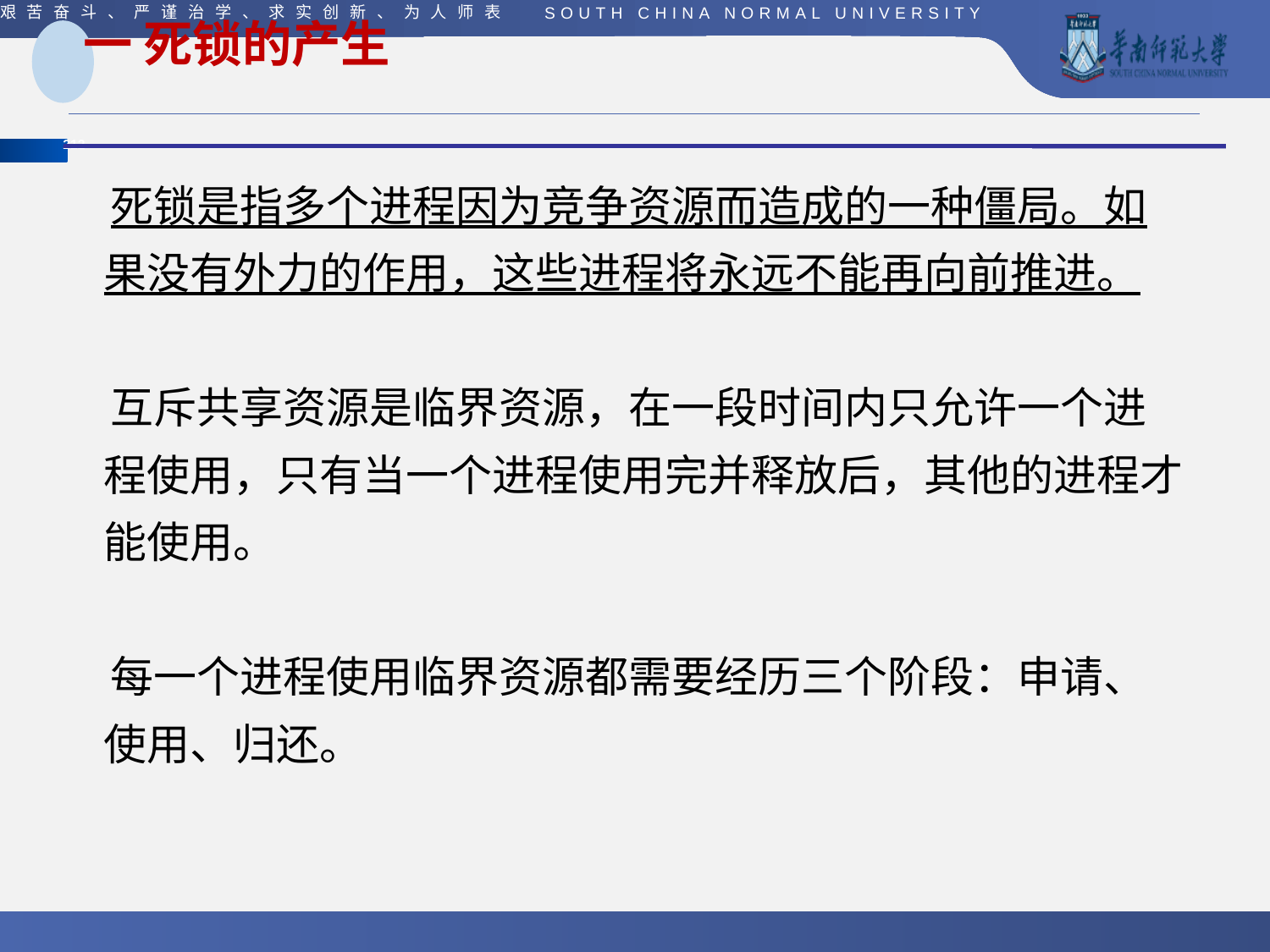

# 一 死锁的产生
  死锁是指多个进程因为竞争资源而造成的一种僵局。如果没有外力的作用，这些进程将永远不能再向前推进。

  互斥共享资源是临界资源，在一段时间内只允许一个进程使用，只有当一个进程使用完并释放后，其他的进程才能使用。

  每一个进程使用临界资源都需要经历三个阶段：申请、使用、归还。

212